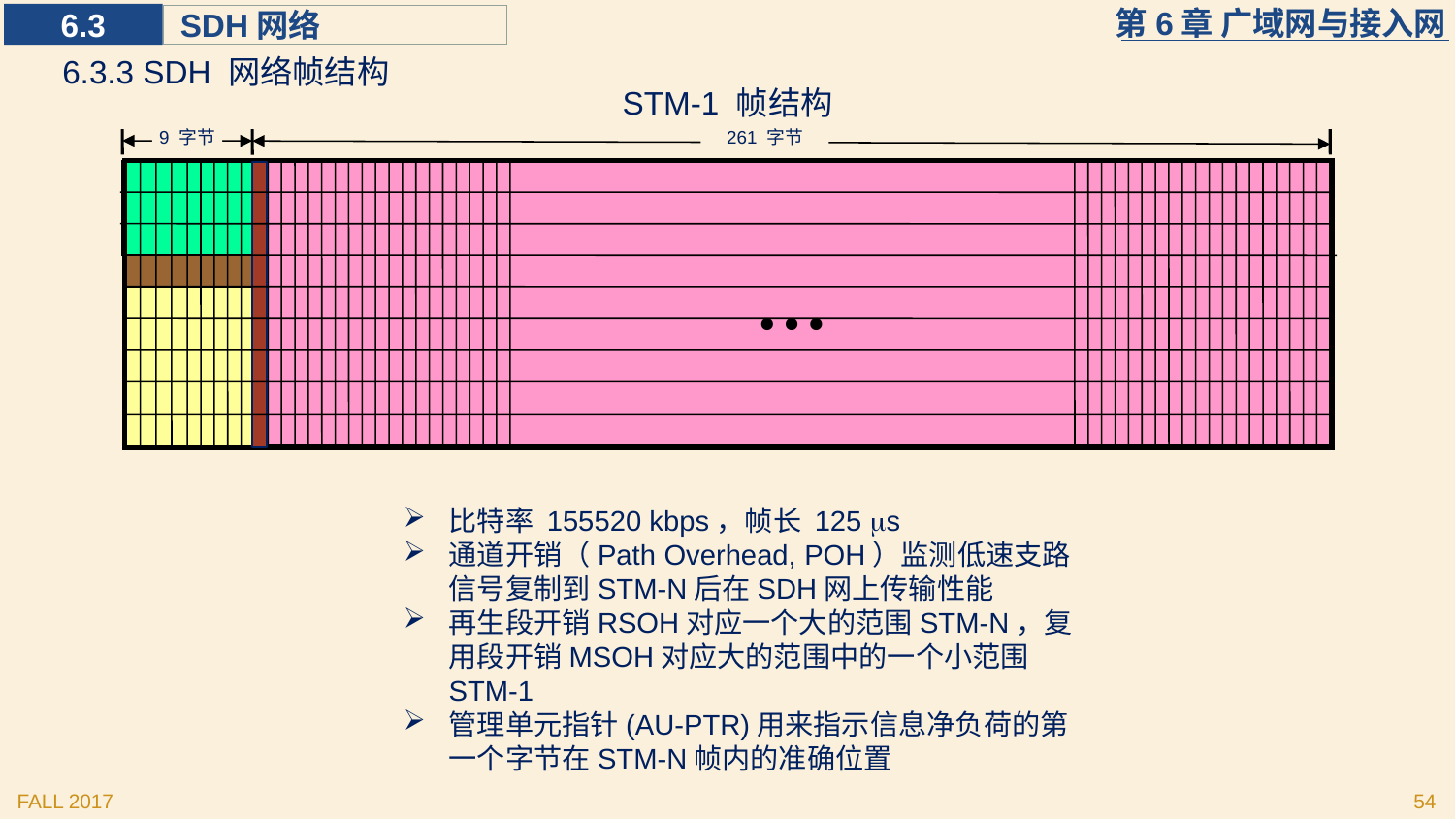

6.3.3 SDH 网络帧结构
STM-1 帧结构
261 字节
9 字节

…

比特率 155520 kbps，帧长 125 μs
通道开销（Path Overhead, POH）监测低速支路信号复制到STM-N后在SDH网上传输性能
再生段开销RSOH对应一个大的范围STM-N，复用段开销MSOH对应大的范围中的一个小范围STM-1
管理单元指针(AU-PTR)用来指示信息净负荷的第一个字节在STM-N帧内的准确位置
Y(J)S SONET   Slide 54